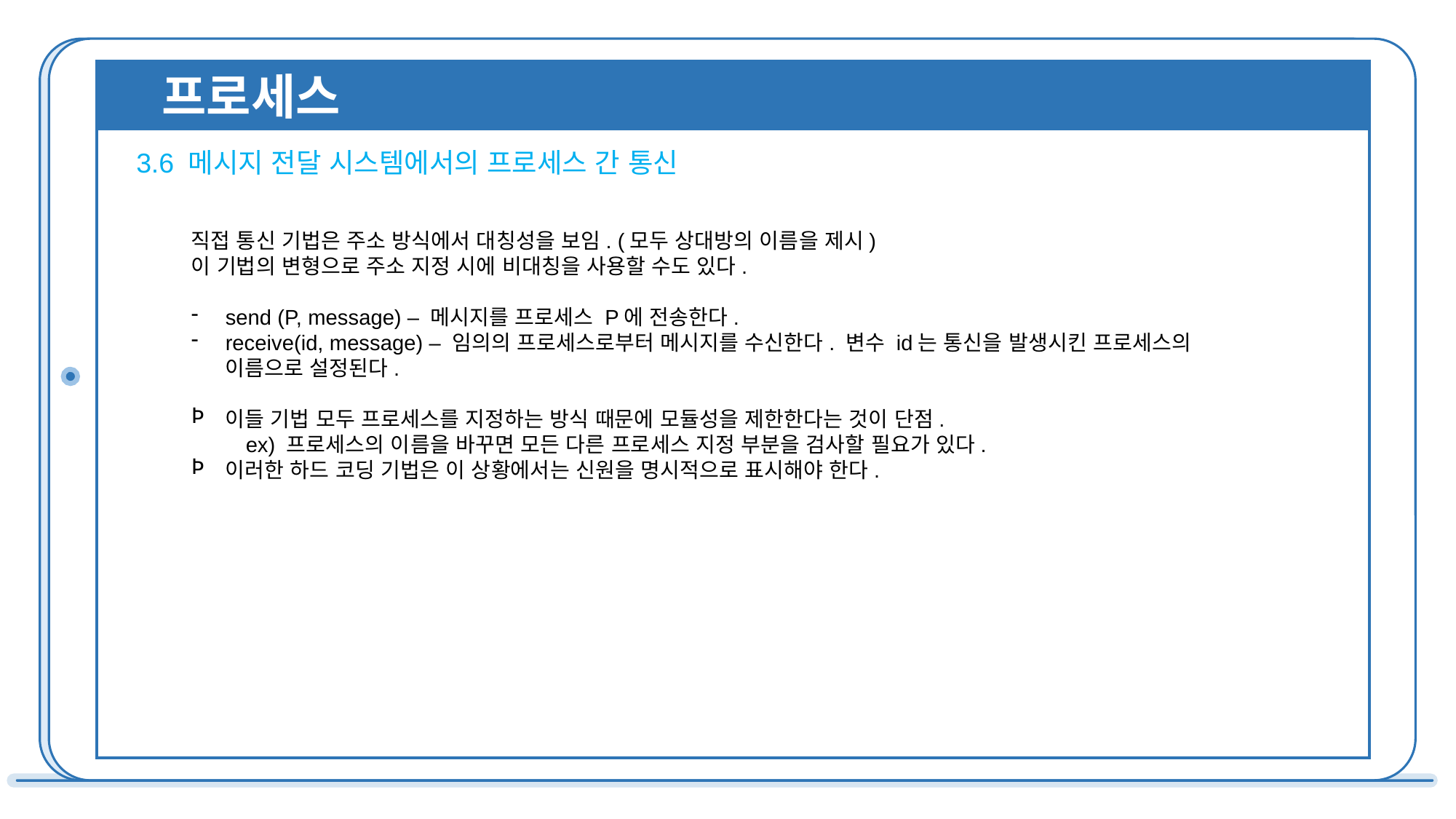

프로세스

3.6 메시지 전달 시스템에서의 프로세스 간 통신
직접 통신 기법은 주소 방식에서 대칭성을 보임. (모두 상대방의 이름을 제시)
이 기법의 변형으로 주소 지정 시에 비대칭을 사용할 수도 있다.

send (P, message) – 메시지를 프로세스 P에 전송한다.
receive(id, message) – 임의의 프로세스로부터 메시지를 수신한다. 변수 id는 통신을 발생시킨 프로세스의 이름으로 설정된다.

이들 기법 모두 프로세스를 지정하는 방식 때문에 모듈성을 제한한다는 것이 단점.
ex) 프로세스의 이름을 바꾸면 모든 다른 프로세스 지정 부분을 검사할 필요가 있다.
이러한 하드 코딩 기법은 이 상황에서는 신원을 명시적으로 표시해야 한다.